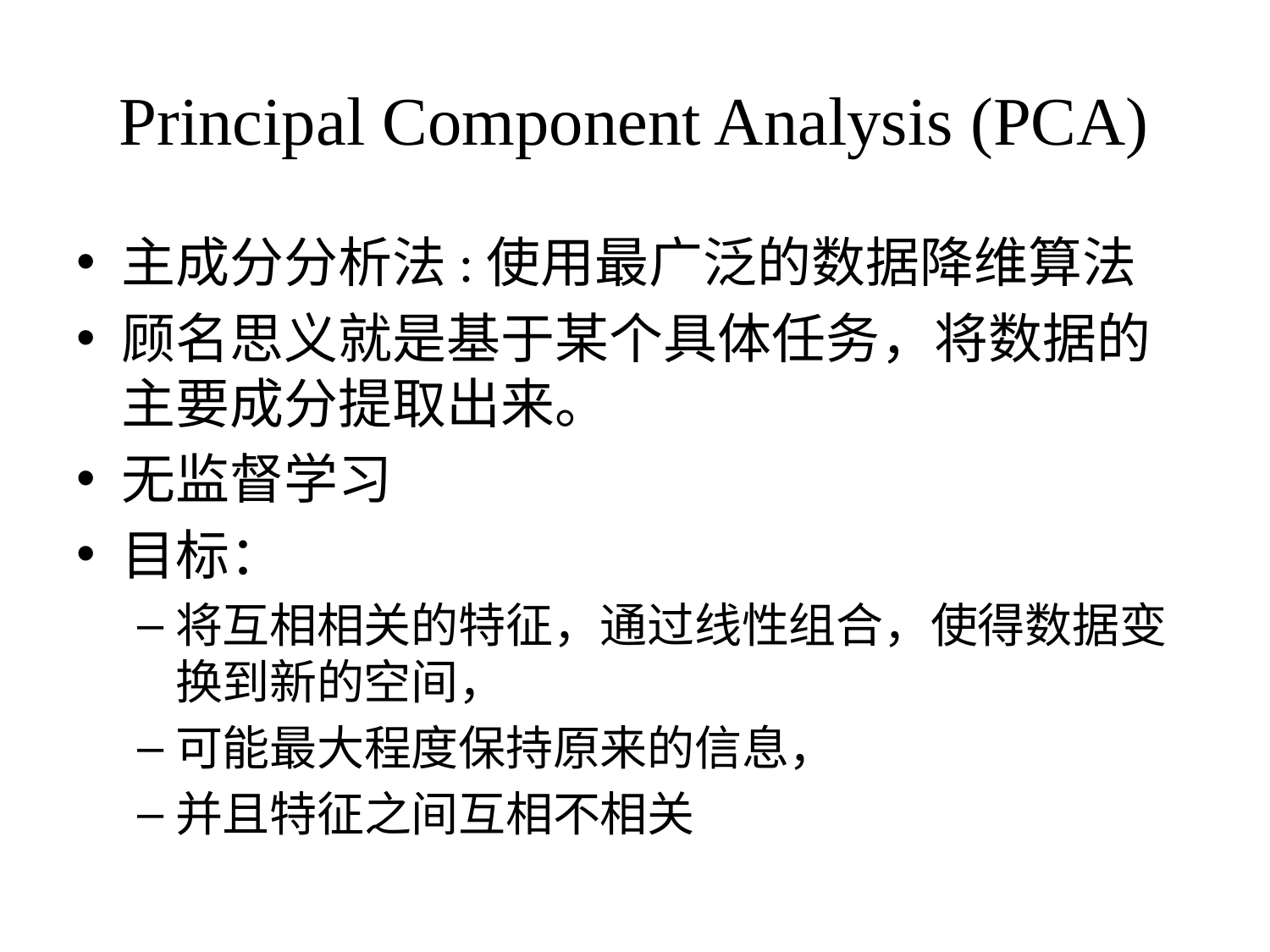

# Principal Component Analysis (PCA)
主成分分析法:使用最广泛的数据降维算法
顾名思义就是基于某个具体任务，将数据的主要成分提取出来。
无监督学习
目标：
将互相相关的特征，通过线性组合，使得数据变换到新的空间，
可能最大程度保持原来的信息，
并且特征之间互相不相关